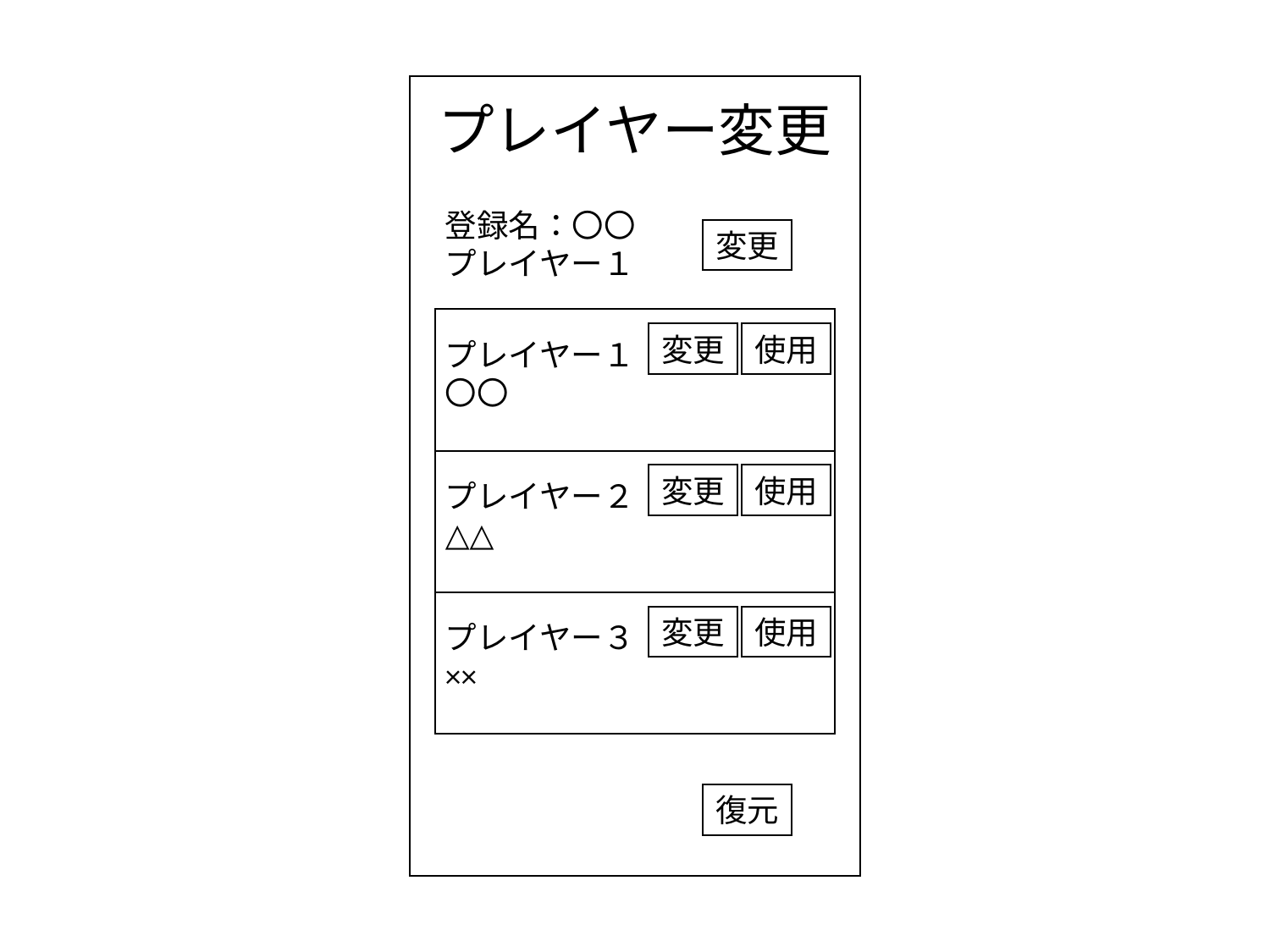

プレイヤー変更
登録名：〇〇
プレイヤー１
変更

変更
使用
プレイヤー１
〇〇

変更
使用
プレイヤー２
△△

変更
使用
プレイヤー３
××
復元